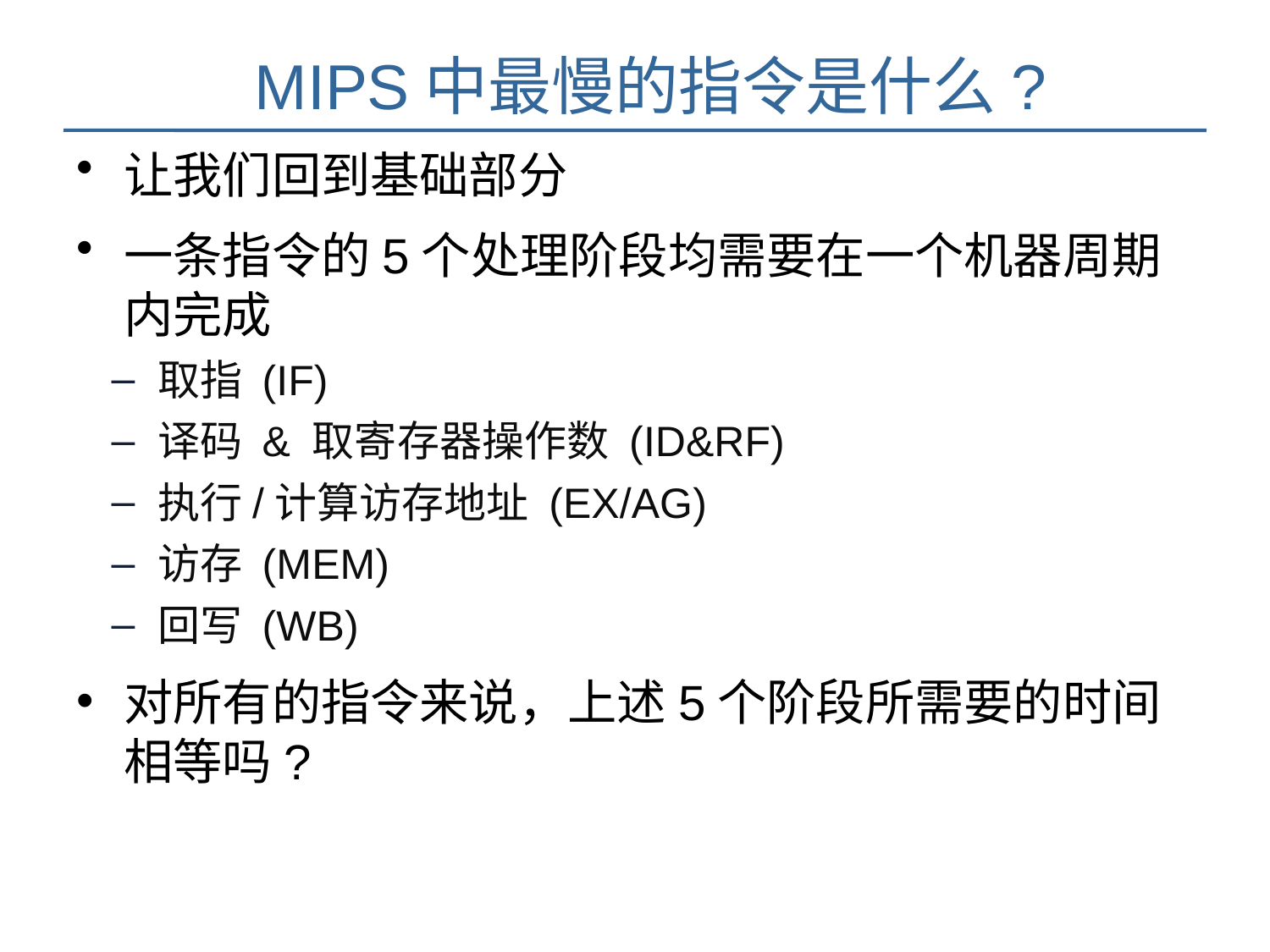

# MIPS中最慢的指令是什么?
让我们回到基础部分
一条指令的5个处理阶段均需要在一个机器周期内完成
取指 (IF)
译码 & 取寄存器操作数 (ID&RF)
执行/计算访存地址 (EX/AG)
访存 (MEM)
回写 (WB)
对所有的指令来说，上述5个阶段所需要的时间相等吗?